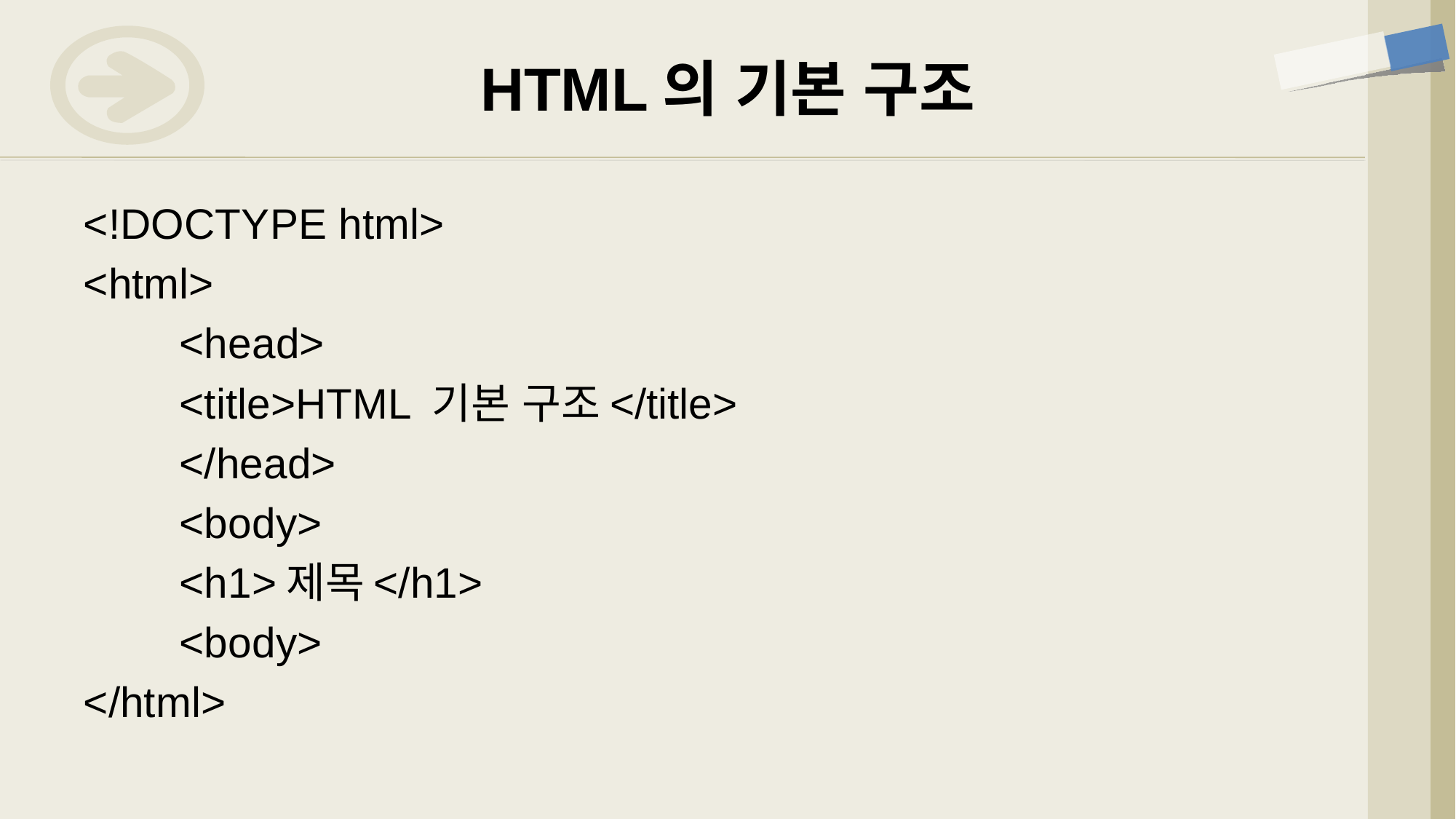

# HTML의 기본 구조
<!DOCTYPE html>
<html>
	<head>
		<title>HTML 기본 구조</title>
	</head>
	<body>
		<h1>제목</h1>
	<body>
</html>